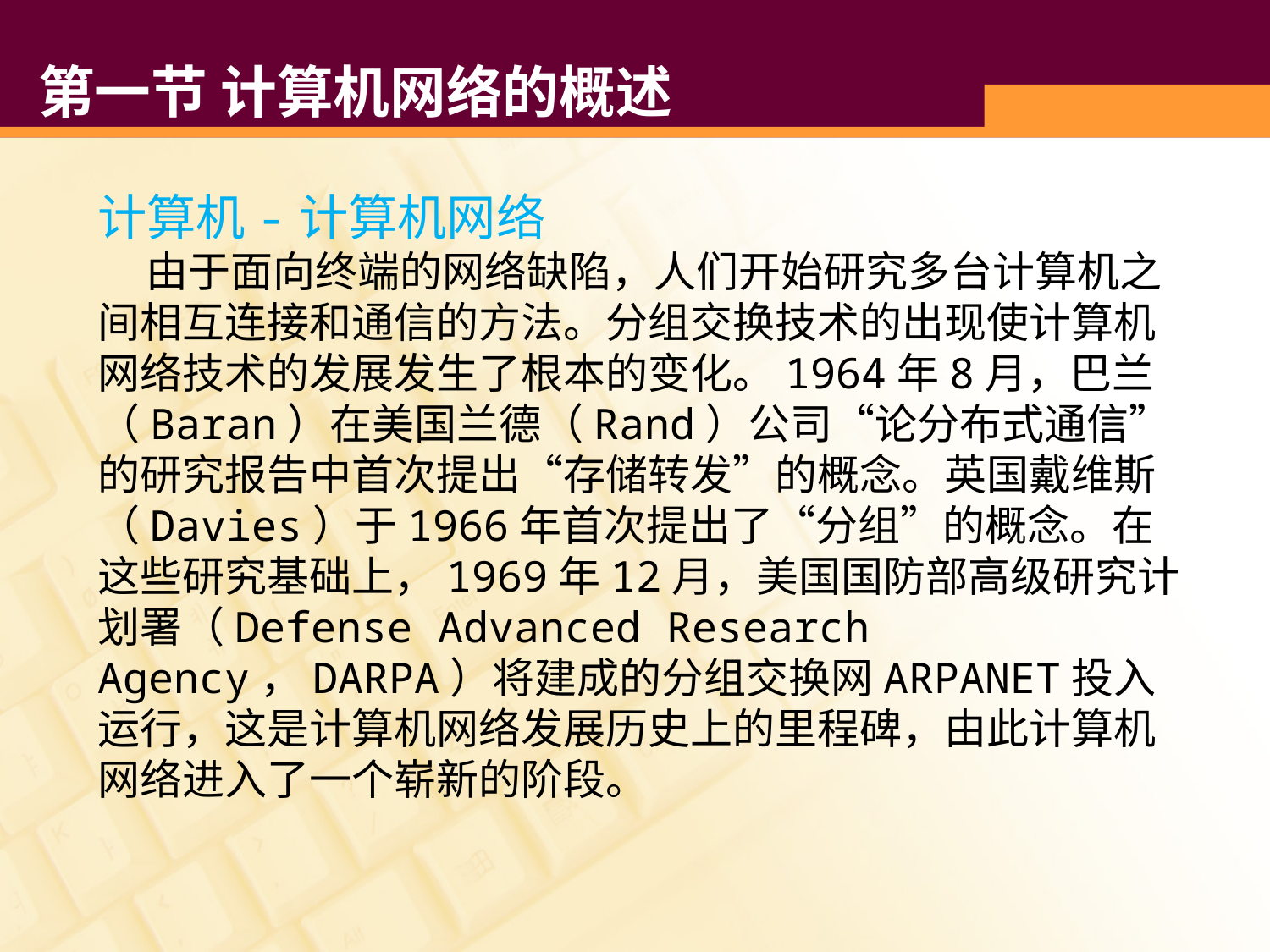

# 第一节 计算机网络的概述
计算机-计算机网络
    由于面向终端的网络缺陷，人们开始研究多台计算机之间相互连接和通信的方法。分组交换技术的出现使计算机网络技术的发展发生了根本的变化。1964年8月，巴兰（Baran）在美国兰德（Rand）公司“论分布式通信”的研究报告中首次提出“存储转发”的概念。英国戴维斯（Davies）于1966年首次提出了“分组”的概念。在这些研究基础上，1969年12月，美国国防部高级研究计划署（Defense Advanced Research Agency，DARPA）将建成的分组交换网ARPANET投入运行，这是计算机网络发展历史上的里程碑，由此计算机网络进入了一个崭新的阶段。